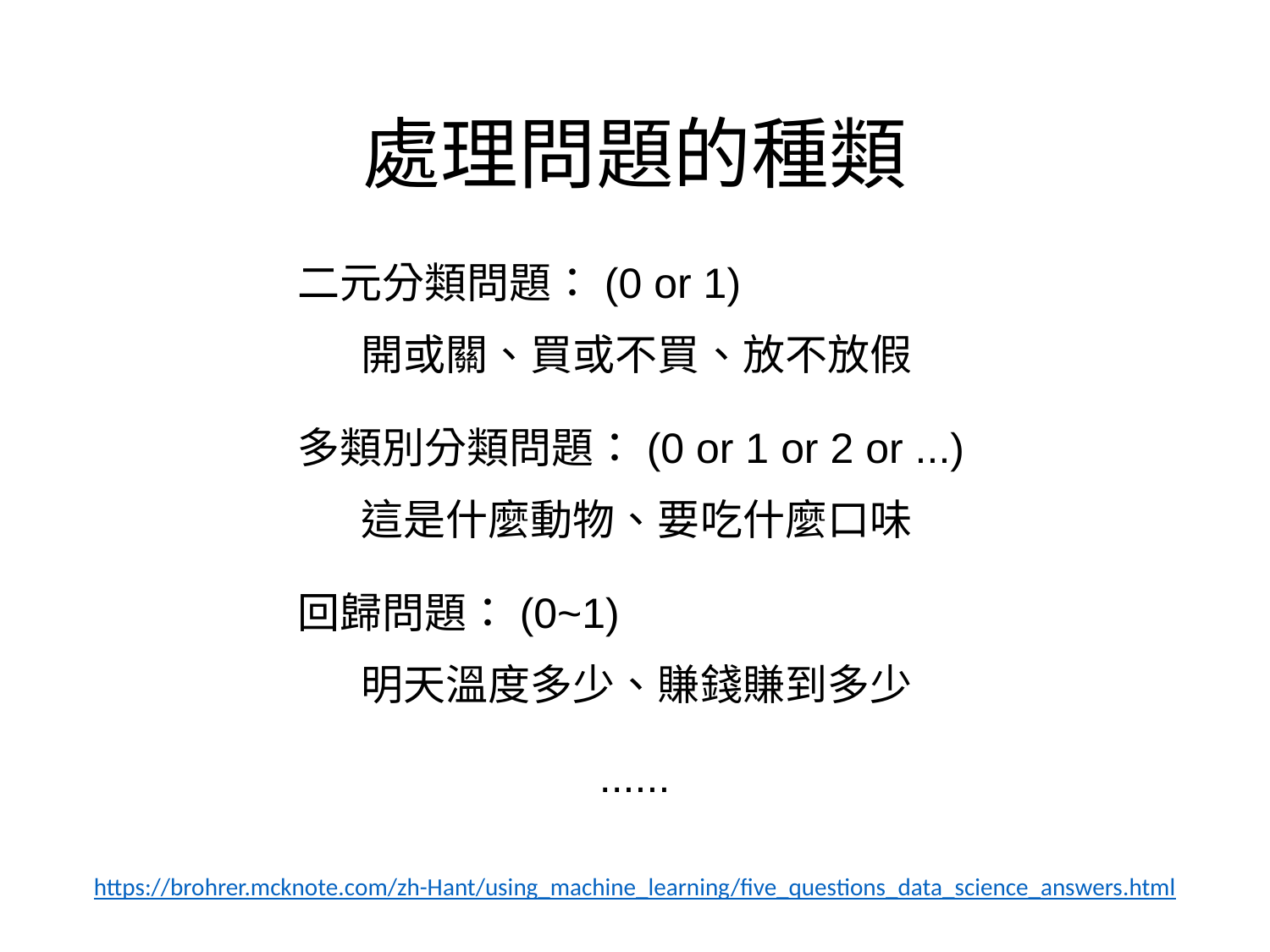

# 處理問題的種類
二元分類問題：(0 or 1)
開或關、買或不買、放不放假
多類別分類問題：(0 or 1 or 2 or ...)
這是什麼動物、要吃什麼口味
回歸問題：(0~1)
明天溫度多少、賺錢賺到多少
......
https://brohrer.mcknote.com/zh-Hant/using_machine_learning/five_questions_data_science_answers.html